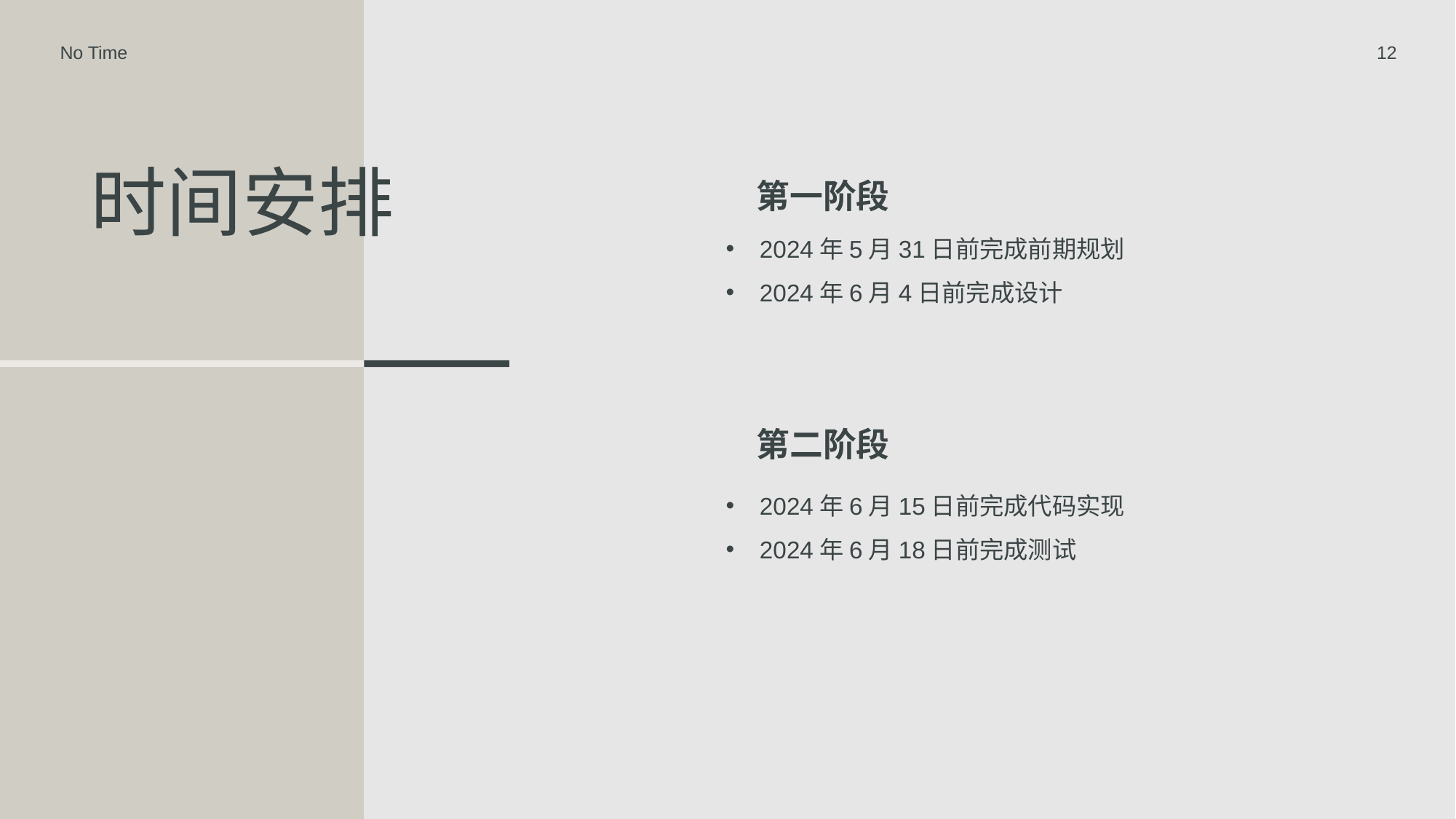

No Time
12
第一阶段
# 时间安排
2024年5月31日前完成前期规划
2024年6月4日前完成设计
第二阶段
2024年6月15日前完成代码实现
2024年6月18日前完成测试